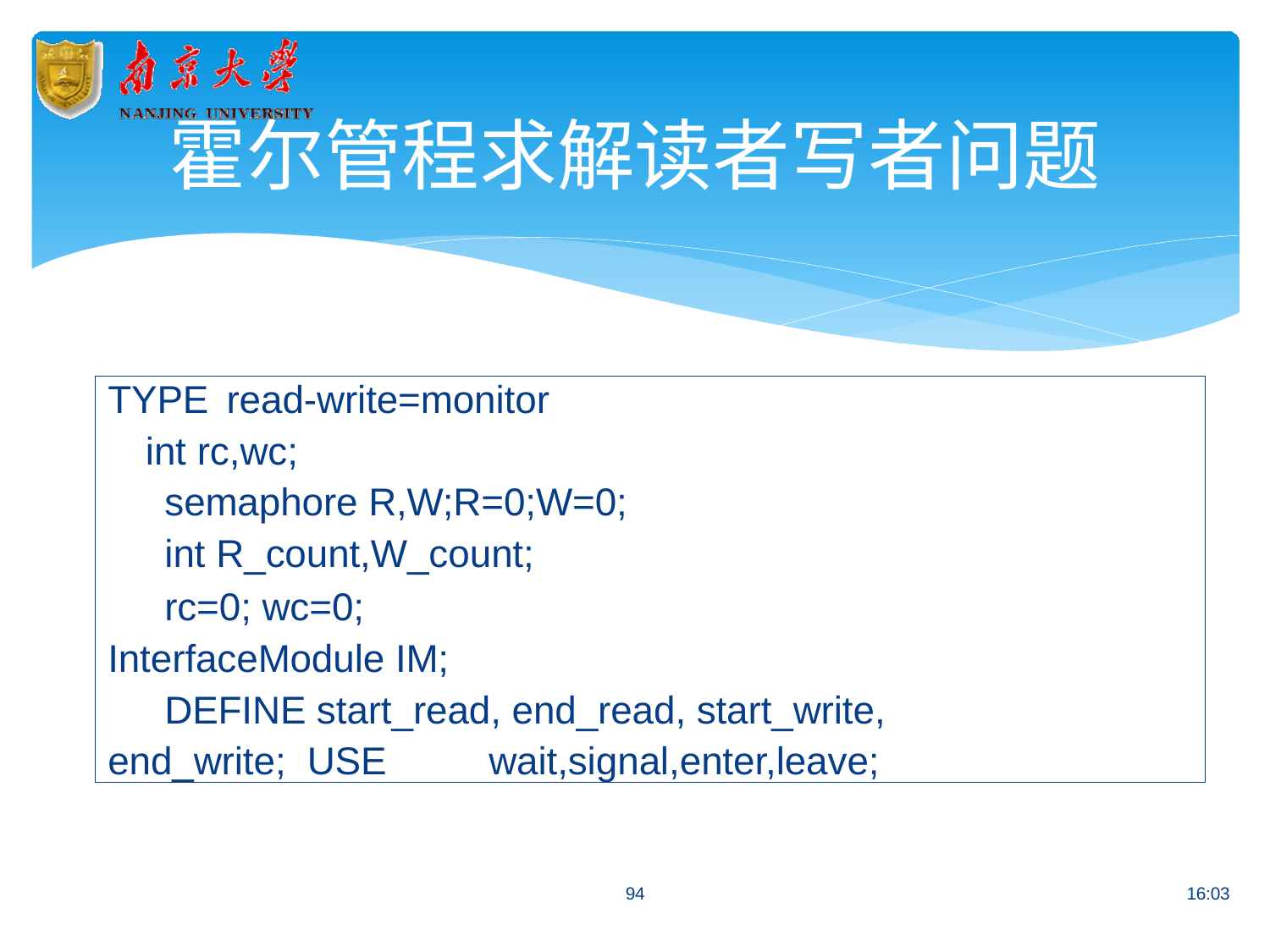

# 霍尔管程求解读者写者问题

TYPE	read-write=monitor
int rc,wc;
semaphore R,W;R=0;W=0;  int R_count,W_count;
rc=0; wc=0;  InterfaceModule IM;
DEFINE start_read, end_read, start_write, end_write;  USE	wait,signal,enter,leave;
94
16:03